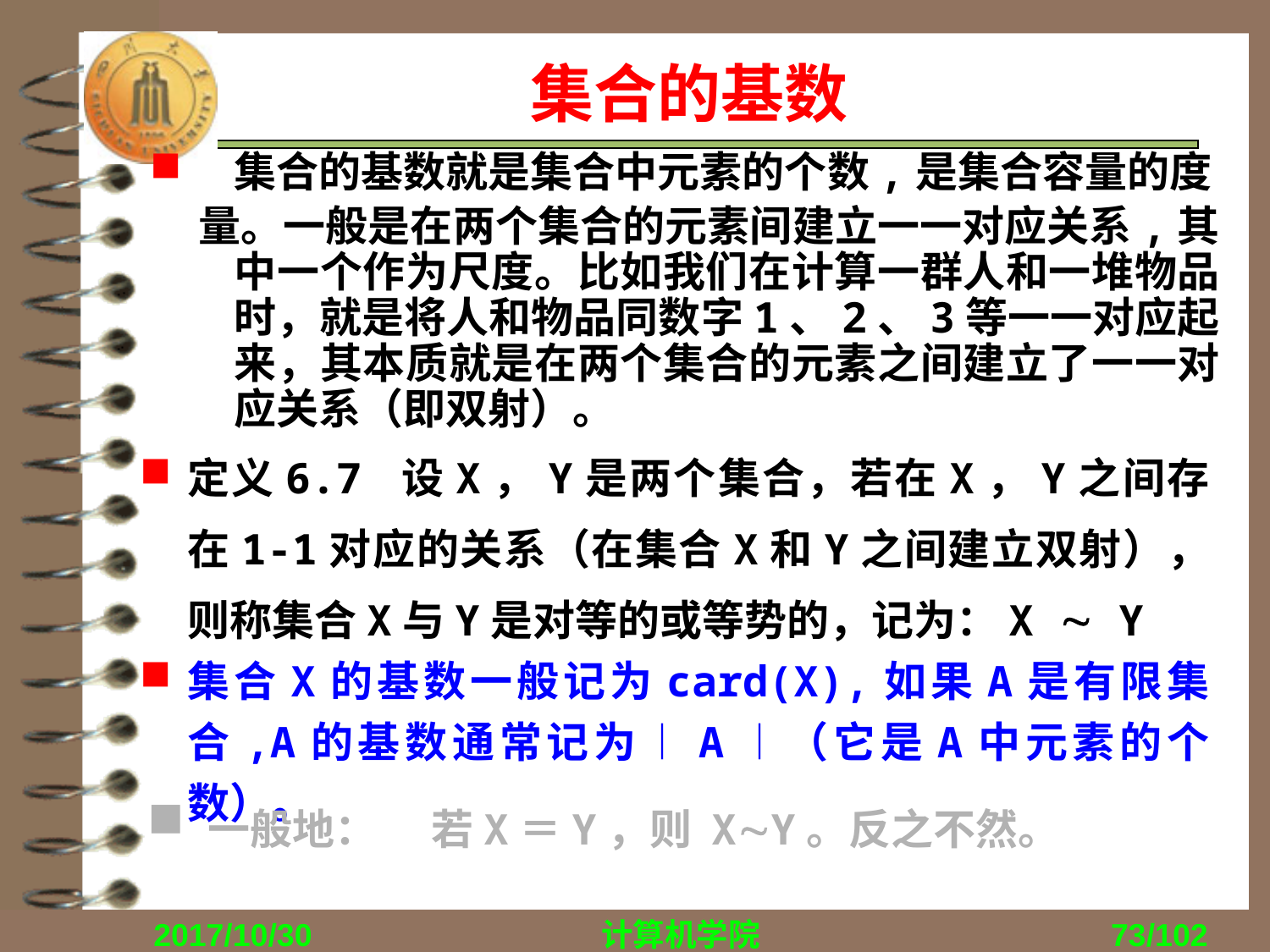

# 集合的基数
集合的基数就是集合中元素的个数,是集合容量的度
    量。一般是在两个集合的元素间建立一一对应关系,其中一个作为尺度。比如我们在计算一群人和一堆物品时，就是将人和物品同数字1、2、3等一一对应起来，其本质就是在两个集合的元素之间建立了一一对应关系（即双射）。
定义6.7 设X，Y是两个集合，若在X，Y之间存在1-1对应的关系（在集合X和Y之间建立双射），则称集合X与Y是对等的或等势的，记为：X ∼ Y
集合X的基数一般记为card(X),如果A是有限集合,A的基数通常记为︱A︱（它是A中元素的个数）。
 一般地：	若X＝Y，则 X∼Y。反之不然。
2017/10/30
计算机学院
73/102